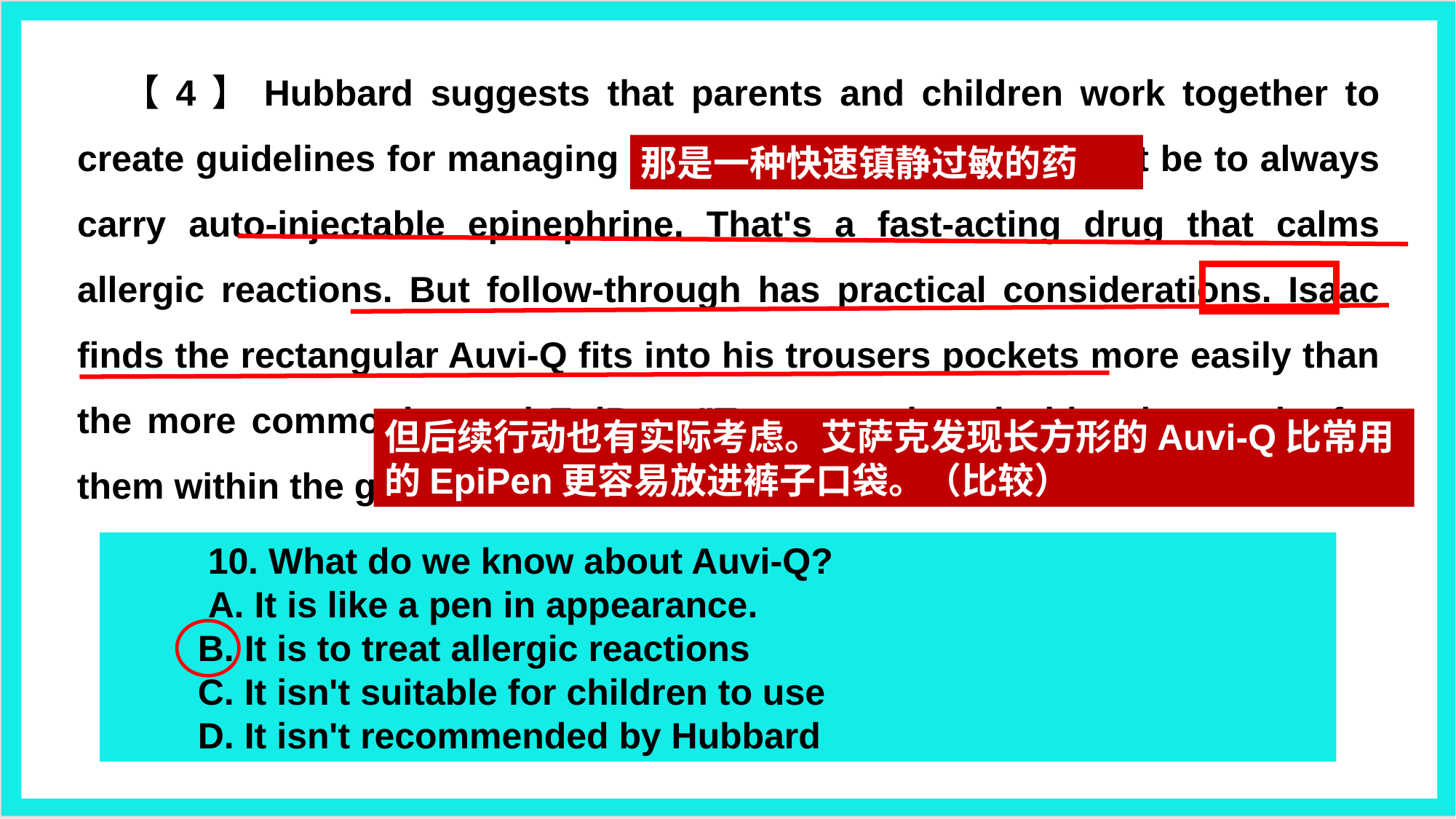

【4】Hubbard suggests that parents and children work together to create guidelines for managing food allergies. One rule might be to always carry auto-injectable epinephrine. That's a fast-acting drug that calms allergic reactions. But follow-through has practical considerations. Isaac finds the rectangular Auvi-Q fits into his trousers pockets more easily than the more commonly used EpiPen. "Teens need to decide what works for them within the guidelines of what keeps them safe, Hubbard says.
那是一种快速镇静过敏的药

但后续行动也有实际考虑。艾萨克发现长方形的Auvi-Q比常用的EpiPen更容易放进裤子口袋。（比较）
        10. What do we know about Auvi-Q?
        A. It is like a pen in appearance.
       B. It is to treat allergic reactions
       C. It isn't suitable for children to use
       D. It isn't recommended by Hubbard